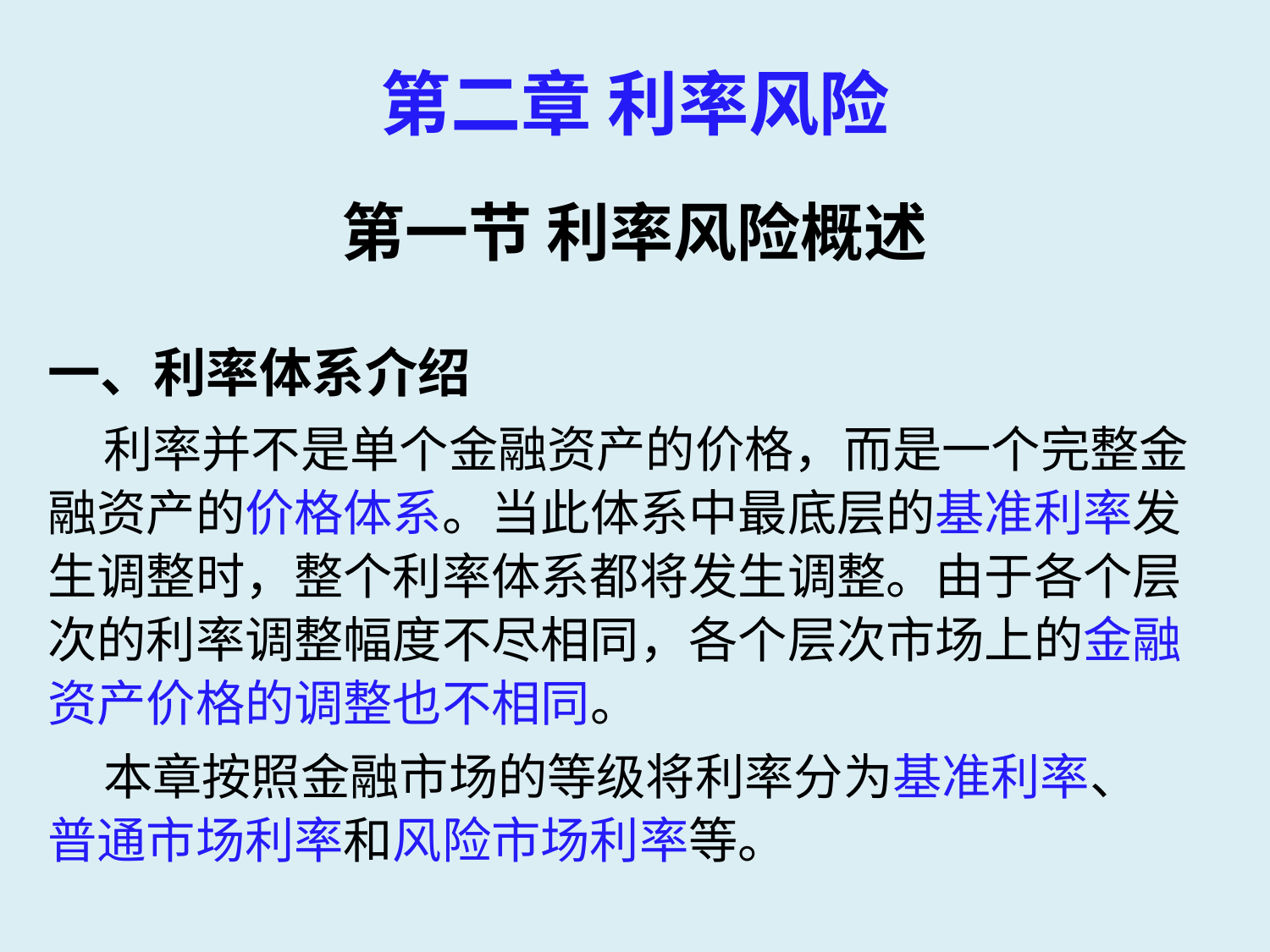

# 第二章 利率风险
第一节 利率风险概述

一、利率体系介绍
    利率并不是单个金融资产的价格，而是一个完整金融资产的价格体系。当此体系中最底层的基准利率发生调整时，整个利率体系都将发生调整。由于各个层次的利率调整幅度不尽相同，各个层次市场上的金融资产价格的调整也不相同。
    本章按照金融市场的等级将利率分为基准利率、    普通市场利率和风险市场利率等。